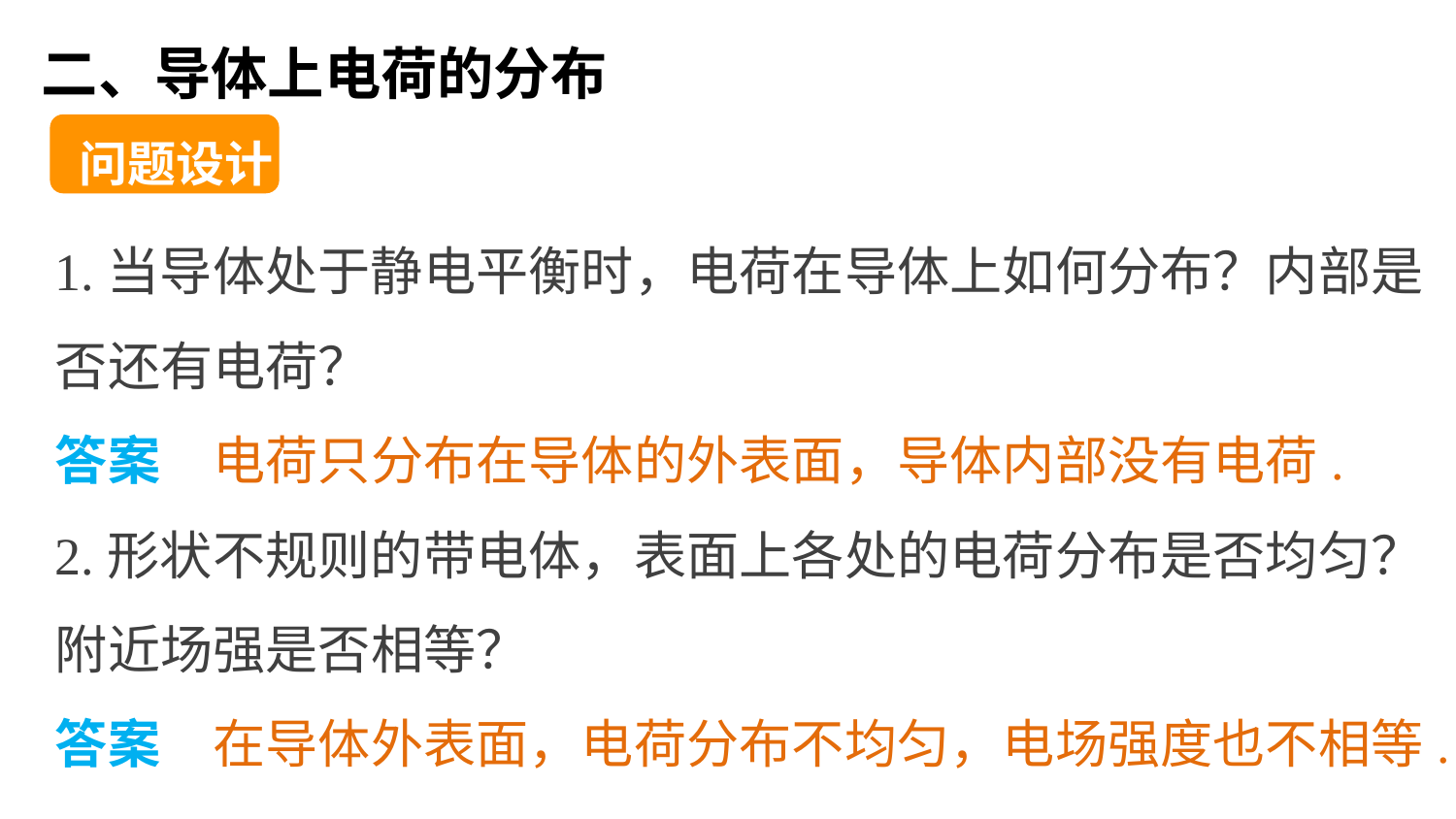

二、导体上电荷的分布
 问题设计
1.当导体处于静电平衡时，电荷在导体上如何分布？内部是否还有电荷？
答案　电荷只分布在导体的外表面，导体内部没有电荷.
2.形状不规则的带电体，表面上各处的电荷分布是否均匀？附近场强是否相等？
答案　在导体外表面，电荷分布不均匀，电场强度也不相等.